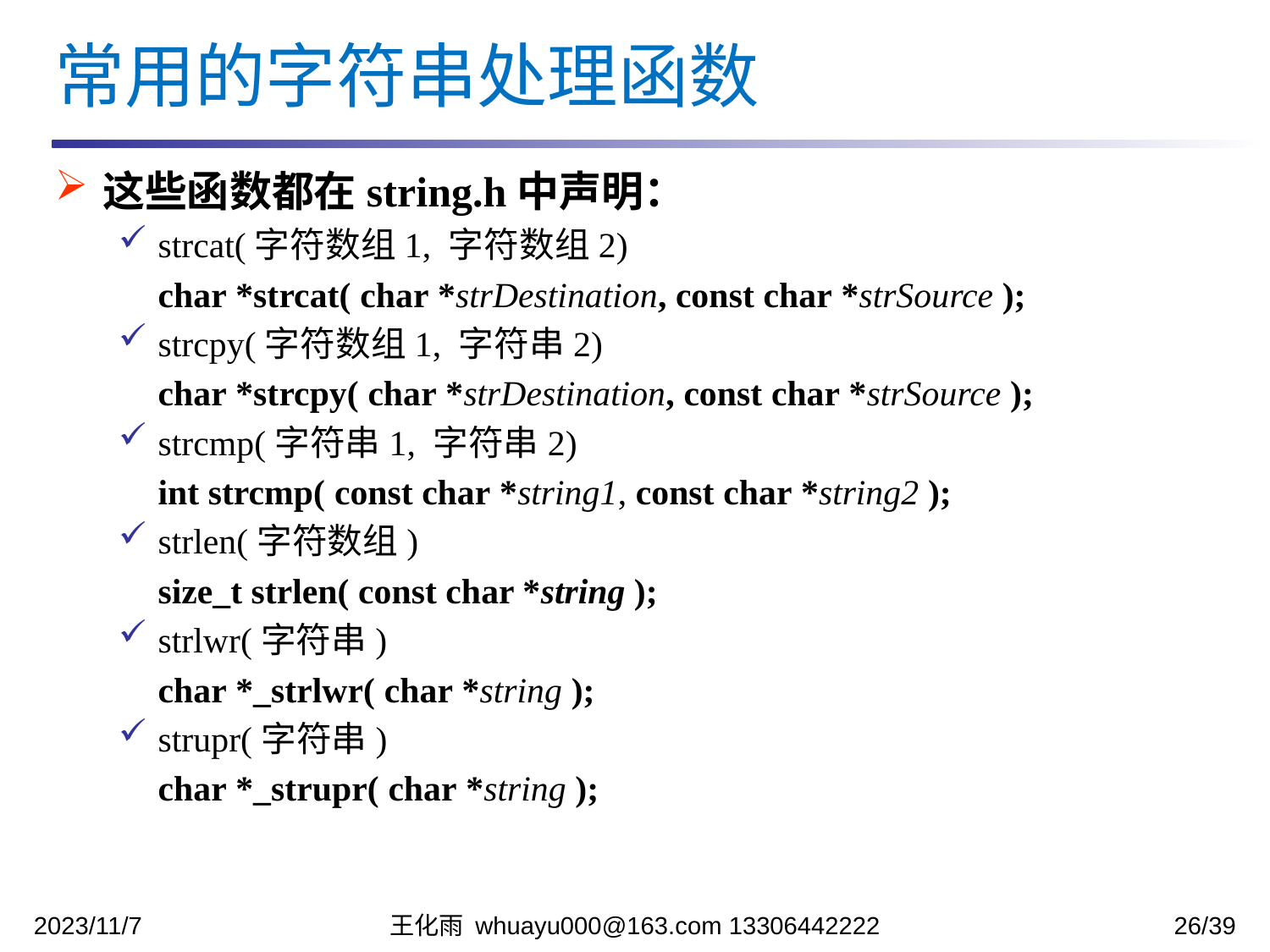

常用的字符串处理函数
这些函数都在string.h中声明：
strcat(字符数组1, 字符数组2)
	char *strcat( char *strDestination, const char *strSource );
strcpy(字符数组1, 字符串2)
	char *strcpy( char *strDestination, const char *strSource );
strcmp(字符串1, 字符串2)
	int strcmp( const char *string1, const char *string2 );
strlen(字符数组)
	size_t strlen( const char *string );
strlwr(字符串)
	char *_strlwr( char *string );
strupr(字符串)
	char *_strupr( char *string );
2023/11/7
王化雨 whuayu000@163.com 13306442222
26/39